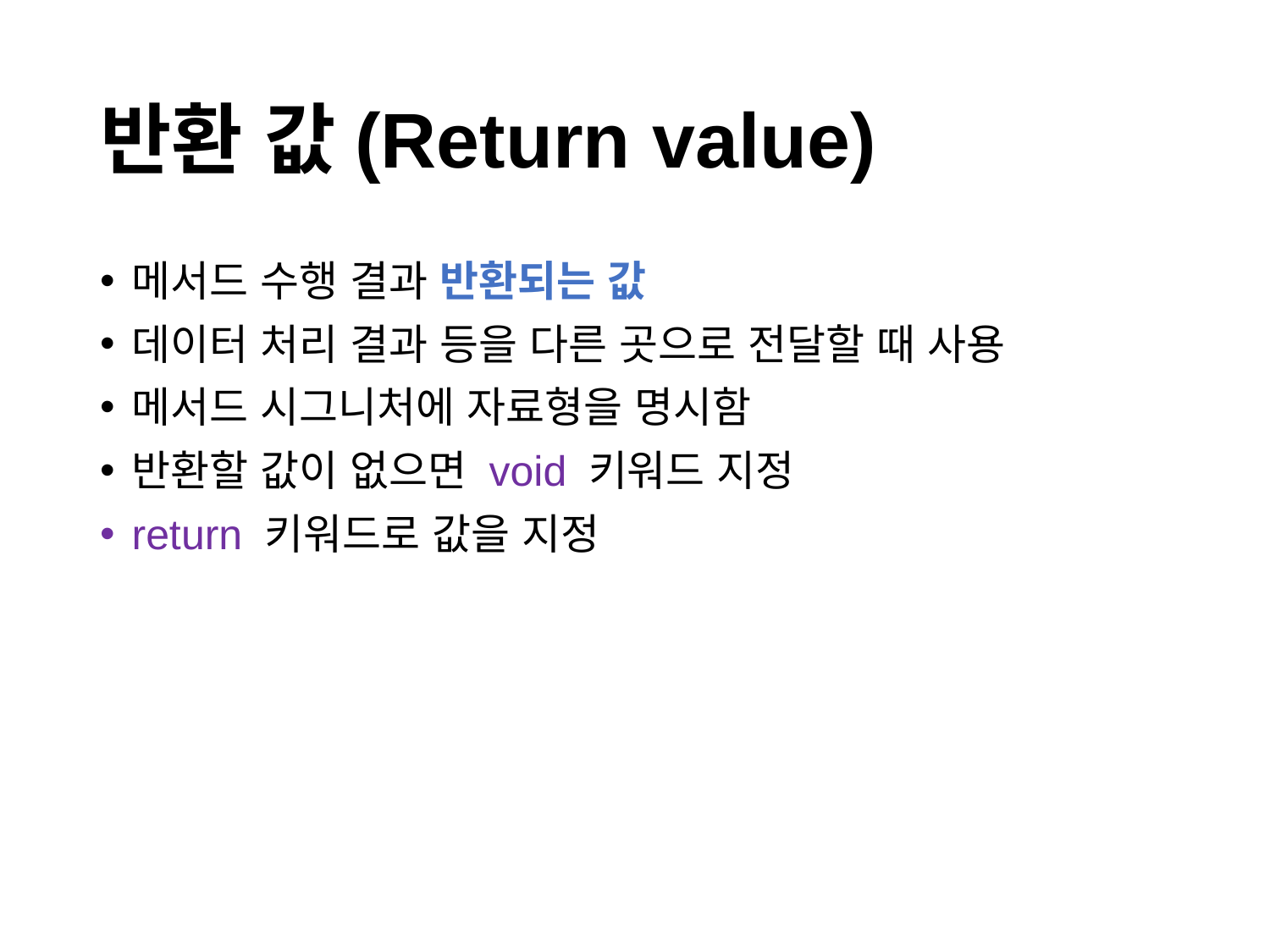

# 반환 값(Return value)
메서드 수행 결과 반환되는 값
데이터 처리 결과 등을 다른 곳으로 전달할 때 사용
메서드 시그니처에 자료형을 명시함
반환할 값이 없으면 void 키워드 지정
return 키워드로 값을 지정